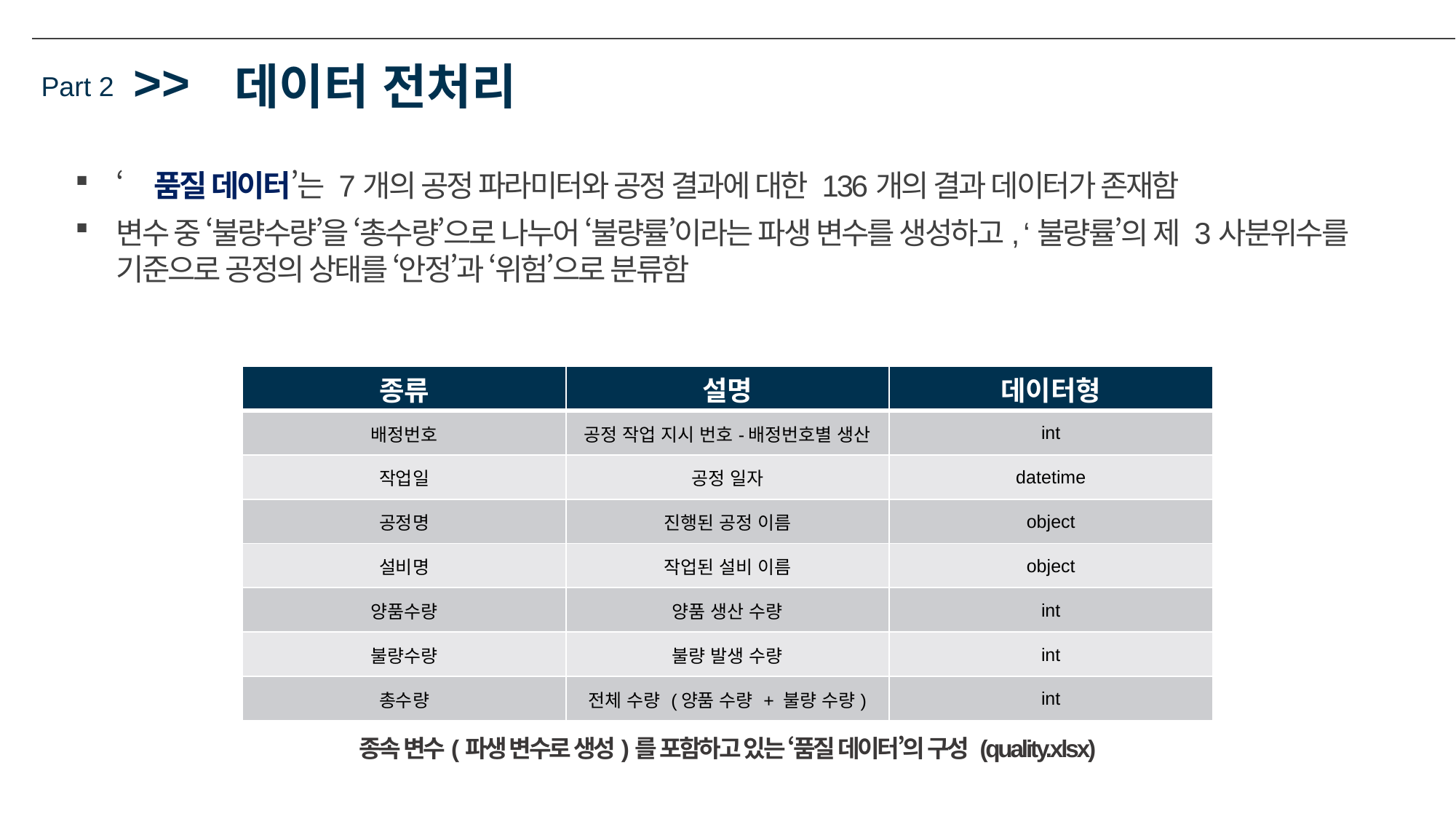

>>
데이터 전처리
Part 2
‘품질 데이터’는 7개의 공정 파라미터와 공정 결과에 대한 136개의 결과 데이터가 존재함

변수 중 ‘불량수량’을 ‘총수량’으로 나누어 ‘불량률’이라는 파생 변수를 생성하고, ‘불량률’의 제 3사분위수를 기준으로 공정의 상태를 ‘안정’과 ‘위험’으로 분류함
| 종류 | 설명 | 데이터형 |
| --- | --- | --- |
| 배정번호 | 공정 작업 지시 번호-배정번호별 생산 | int |
| 작업일 | 공정 일자 | datetime |
| 공정명 | 진행된 공정 이름 | object |
| 설비명 | 작업된 설비 이름 | object |
| 양품수량 | 양품 생산 수량 | int |
| 불량수량 | 불량 발생 수량 | int |
| 총수량 | 전체 수량 (양품 수량 + 불량 수량) | int |
종속 변수(파생 변수로 생성)를 포함하고 있는 ‘품질 데이터’의 구성 (quality.xlsx)